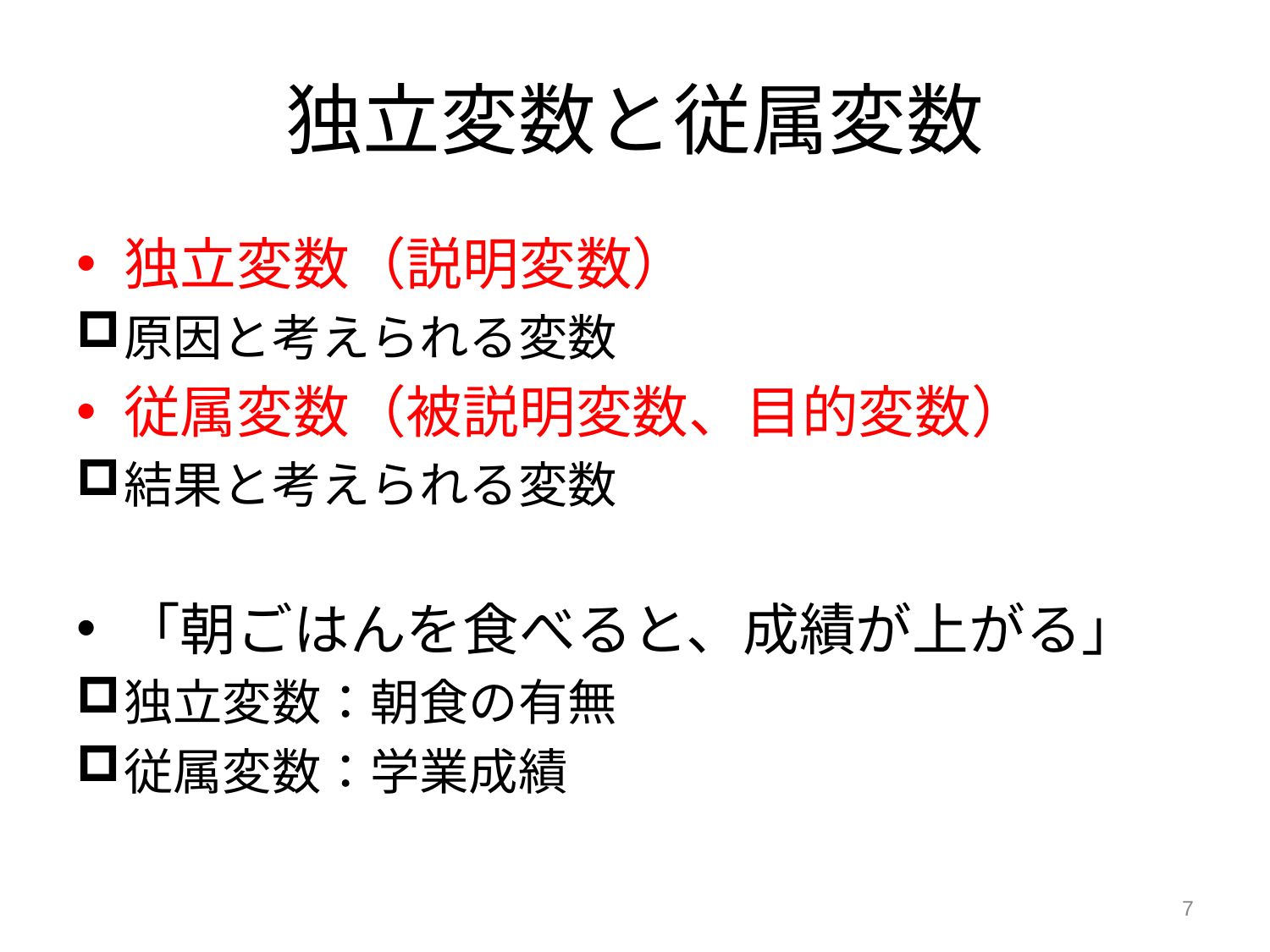

# 独立変数と従属変数
独立変数（説明変数）
原因と考えられる変数
従属変数（被説明変数、目的変数）
結果と考えられる変数

「朝ごはんを食べると、成績が上がる」
独立変数：朝食の有無
従属変数：学業成績
7